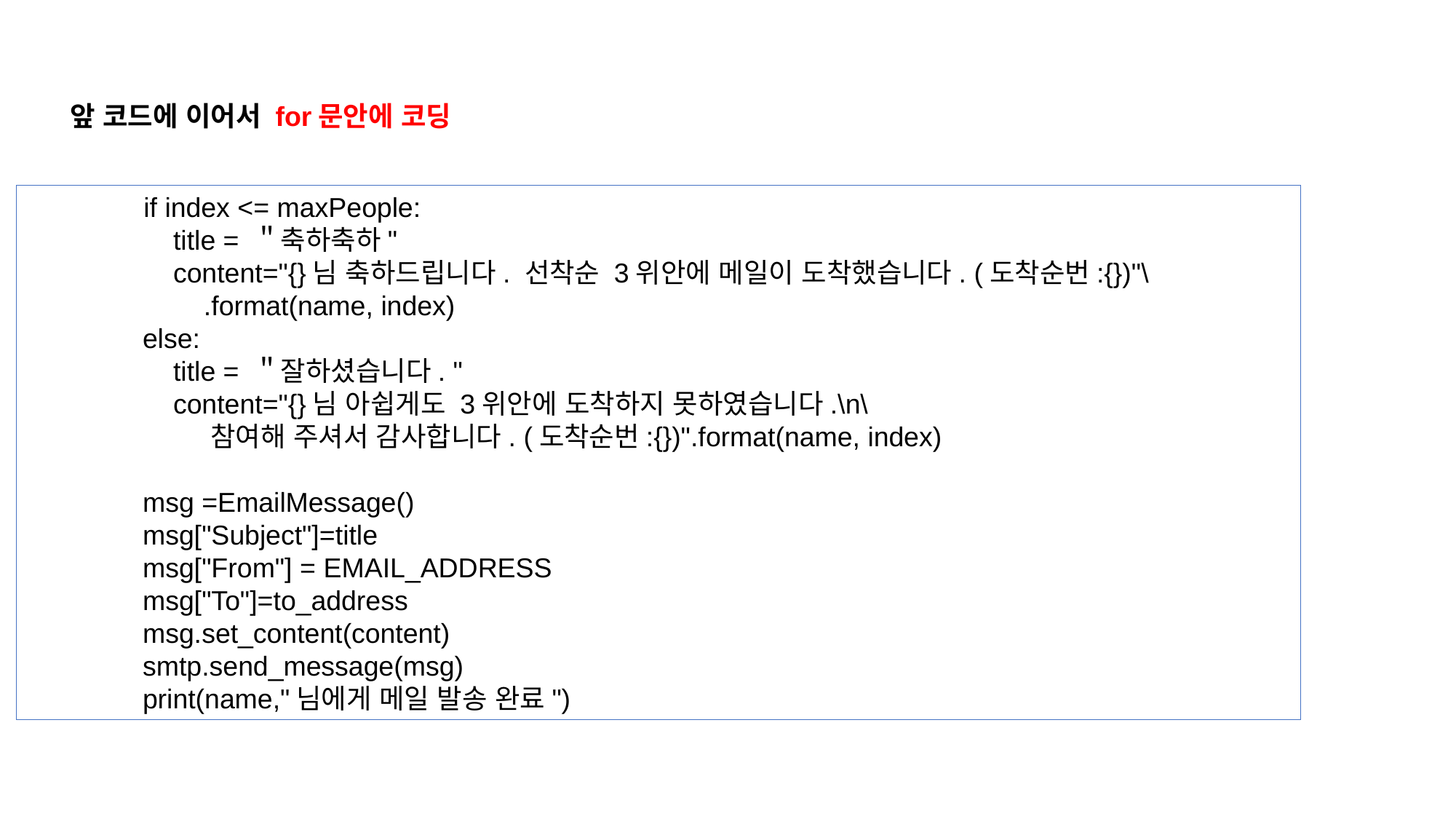

앞 코드에 이어서 for문안에 코딩
 if index <= maxPeople:
            title = ＂축하축하"
            content="{}님 축하드립니다. 선착순 3위안에 메일이 도착했습니다. (도착순번:{})"\
                .format(name, index)
        else:
            title = ＂잘하셨습니다. "
            content="{}님 아쉽게도 3위안에 도착하지 못하였습니다.\n\
                참여해 주셔서 감사합니다. (도착순번:{})".format(name, index)

        msg =EmailMessage()
        msg["Subject"]=title
        msg["From"] = EMAIL_ADDRESS
        msg["To"]=to_address
        msg.set_content(content)
        smtp.send_message(msg)
        print(name,"님에게 메일 발송 완료")